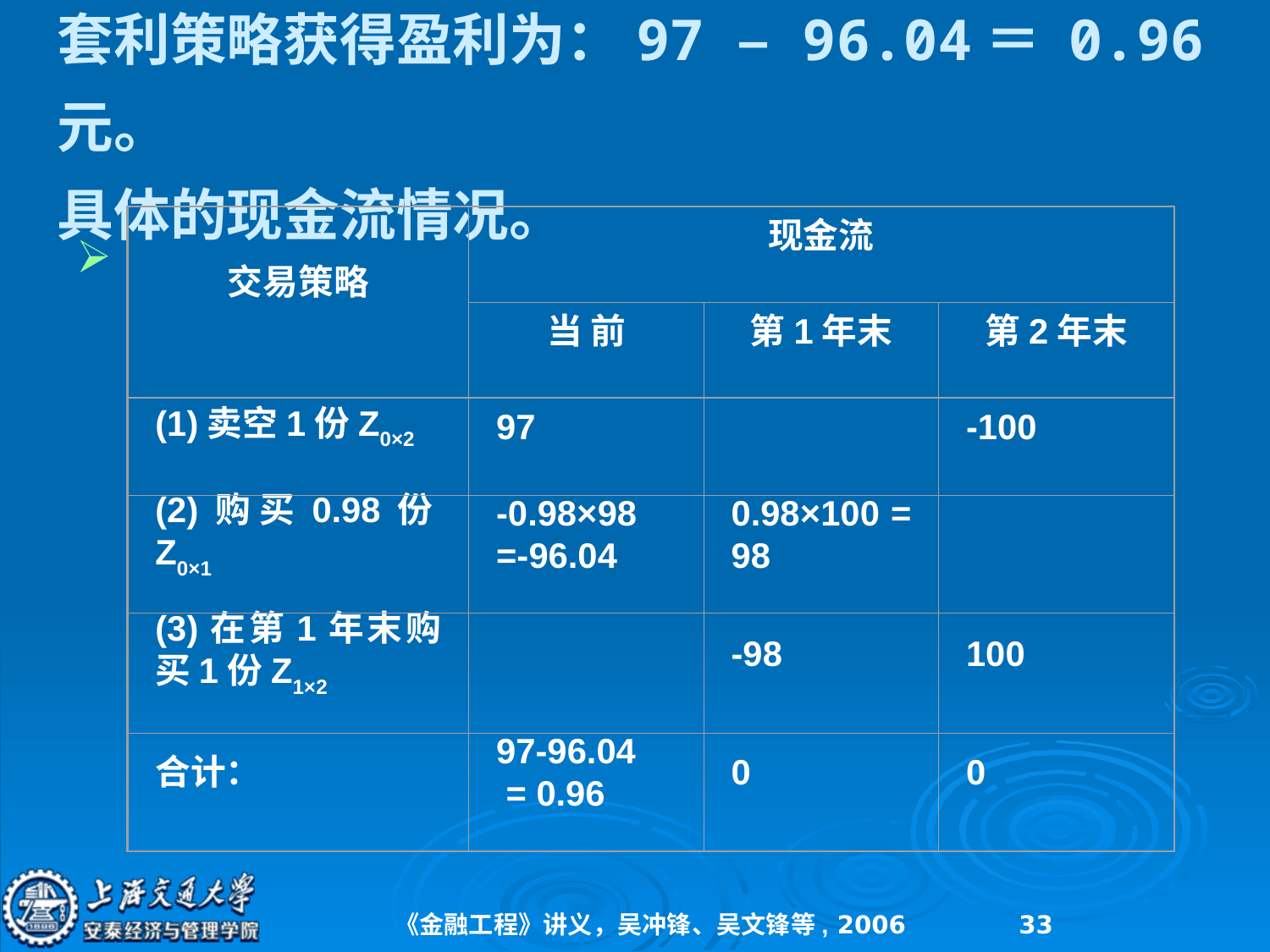

# 套利策略获得盈利为：97 – 96.04＝ 0.96元。 具体的现金流情况。

交易策略

现金流

当 前

第1年末

第2年末

(1)卖空1份Z0×2

97

-100

(2)购买0.98份Z0×1

-0.98×98 =-96.04

0.98×100 = 98

(3)在第1年末购买1份Z1×2

-98

100

合计：

97-96.04
 = 0.96

0

0